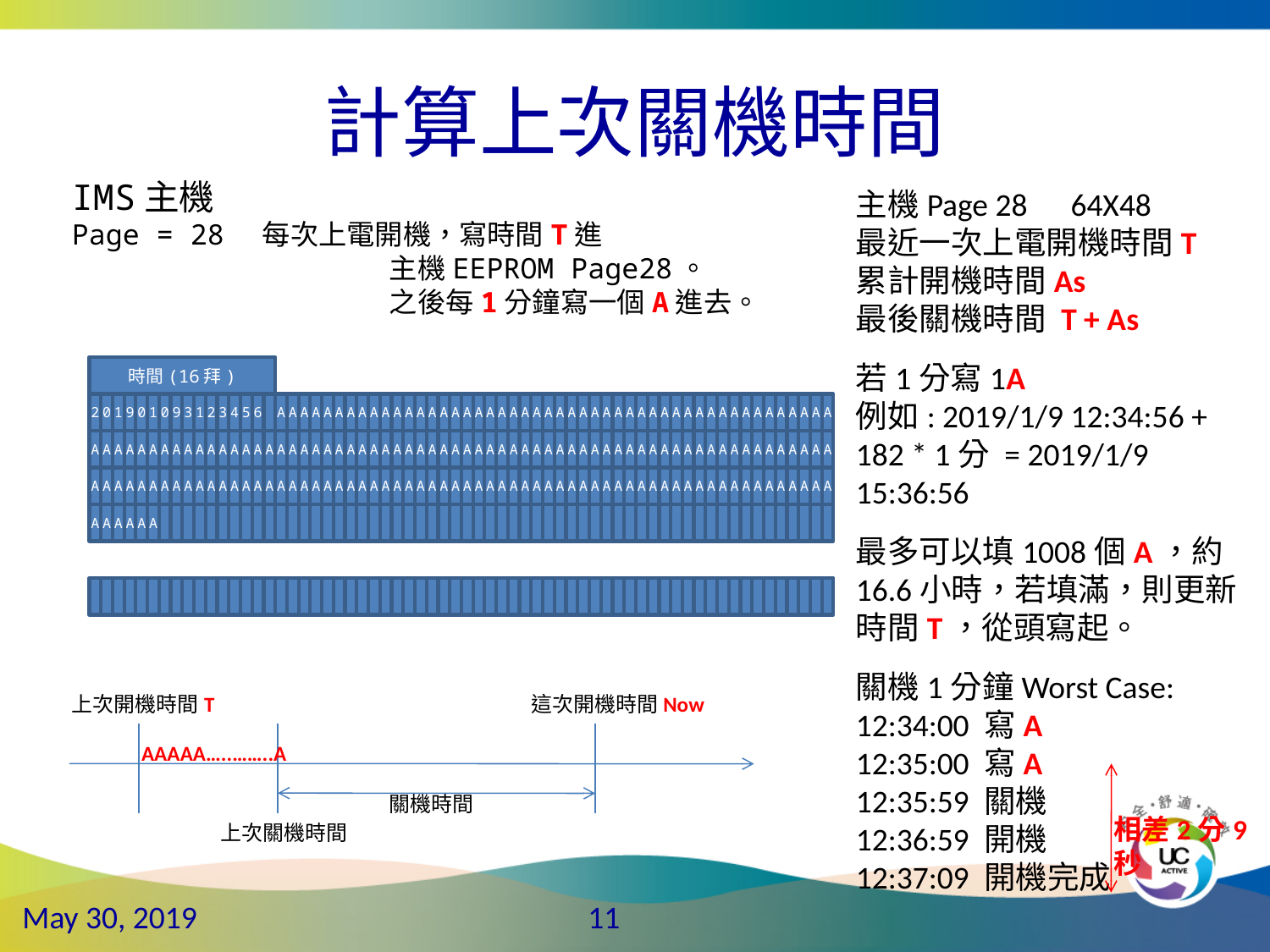

# 計算上次關機時間
IMS主機
Page = 28	每次上電開機，寫時間T進
			主機EEPROM Page28。
			之後每1分鐘寫一個A進去。

主機Page 28      64X48
最近一次上電開機時間T
累計開機時間As
最後關機時間 T + As

若1分寫1A
例如: 2019/1/9 12:34:56 + 182 * 1分 = 2019/1/9 15:36:56

最多可以填1008個A，約16.6小時，若填滿，則更新時間T，從頭寫起。

關機1分鐘Worst Case:
12:34:00 寫A
12:35:00 寫A
12:35:59 關機
12:36:59 開機
12:37:09 開機完成
時間(16拜)
2
0
1
9
0
1
0
9
3
1
2
3
4
5
6

A
A
A
A
A
A
A
A
A
A
A
A
A
A
A
A
A
A
A
A
A
A
A
A
A
A
A
A
A
A
A
A
A
A
A
A
A
A
A
A
A
A
A
A
A
A
A
A
A
A
A
A
A
A
A
A
A
A
A
A
A
A
A
A
A
A
A
A
A
A
A
A
A
A
A
A
A
A
A
A
A
A
A
A
A
A
A
A
A
A
A
A
A
A
A
A
A
A
A
A
A
A
A
A
A
A
A
A
A
A
A
A
A
A
A
A
A
A
A
A
A
A
A
A
A
A
A
A
A
A
A
A
A
A
A
A
A
A
A
A
A
A
A
A
A
A
A
A
A
A
A
A
A
A
A
A
A
A
A
A
A
A
A
A
A
A
A
A
A
A
A
A
A
A
A
A
A
A
A
A
A
A

上次開機時間T                                                                這次開機時間Now
AAAAA…..……..A
關機時間
相差2分9秒
上次關機時間